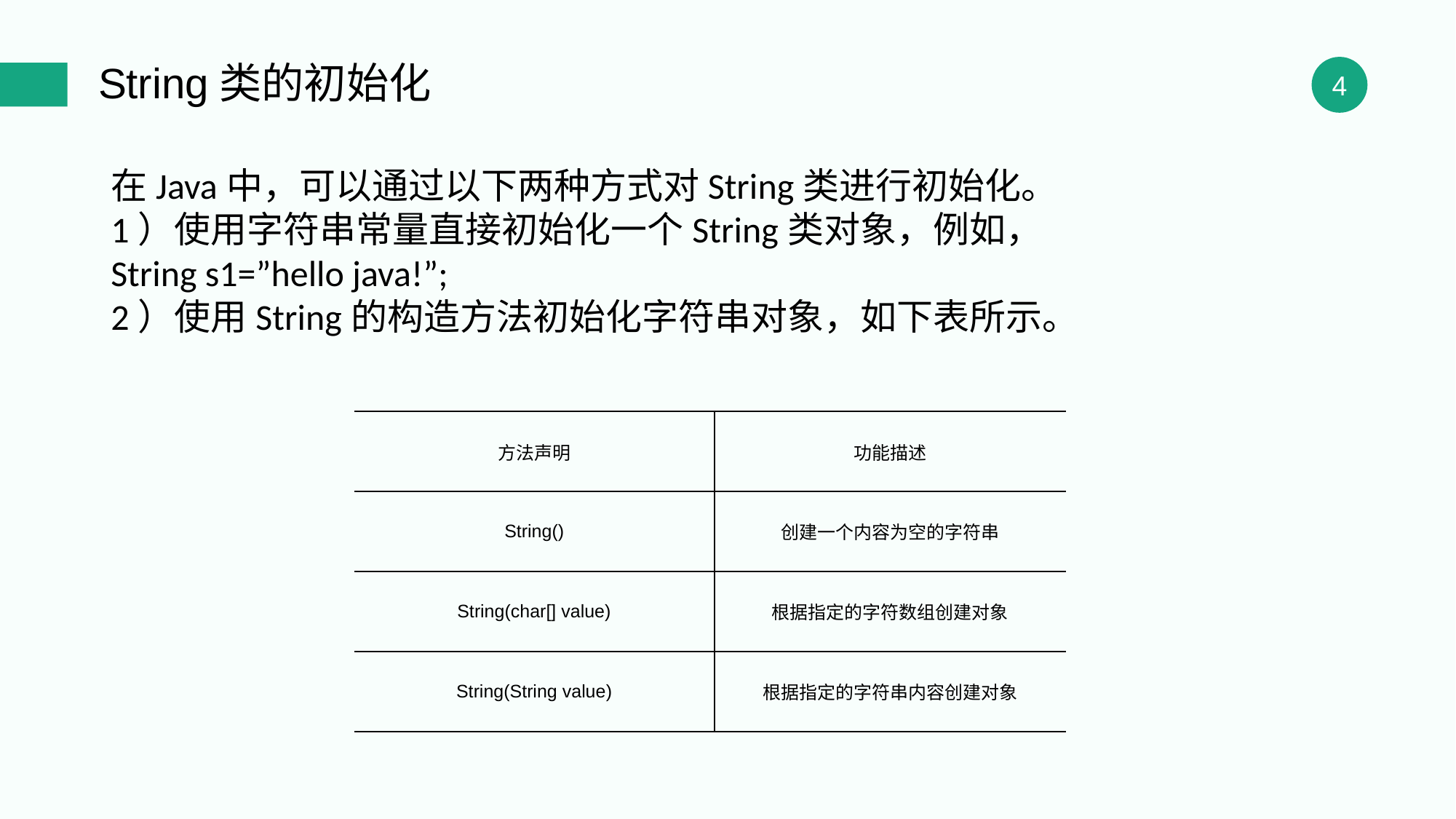

String类的初始化
在Java中，可以通过以下两种方式对String类进行初始化。
1）使用字符串常量直接初始化一个String类对象，例如，
String s1=”hello java!”;
2）使用String的构造方法初始化字符串对象，如下表所示。
| 方法声明 | 功能描述 |
| --- | --- |
| String() | 创建一个内容为空的字符串 |
| String(char[] value) | 根据指定的字符数组创建对象 |
| String(String value) | 根据指定的字符串内容创建对象 |